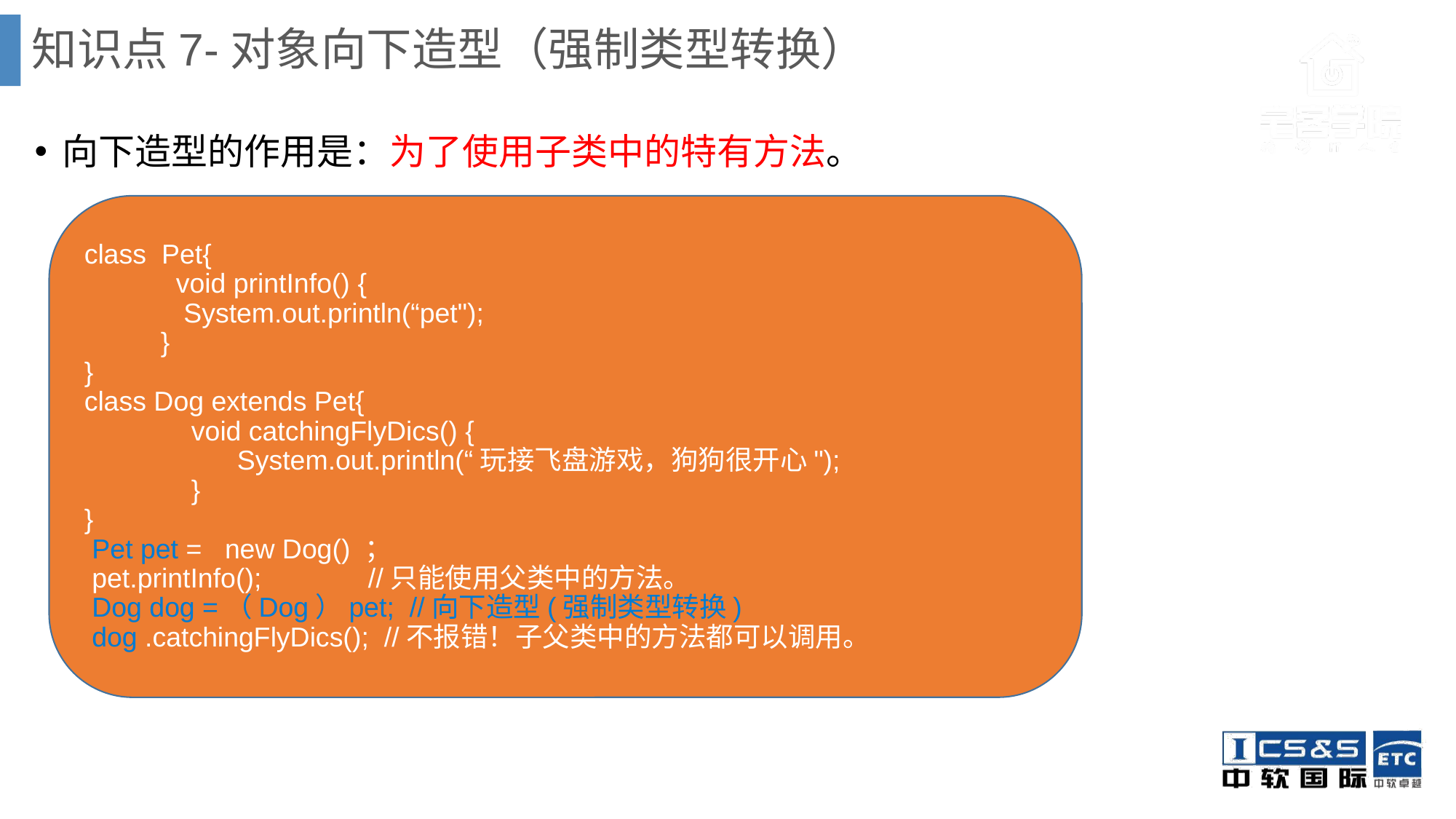

# 知识点7-对象向下造型（强制类型转换）
向下造型的作用是：为了使用子类中的特有方法。

class  Pet{
            void printInfo() {
             System.out.println(“pet");
          }
}
class Dog extends Pet{
              void catchingFlyDics() {
                    System.out.println(“玩接飞盘游戏，狗狗很开心");
              }
}
 Pet pet =   new Dog() ；
 pet.printInfo();              //只能使用父类中的方法。
 Dog dog =（Dog）pet;  //向下造型(强制类型转换)
 dog .catchingFlyDics();  //不报错！子父类中的方法都可以调用。